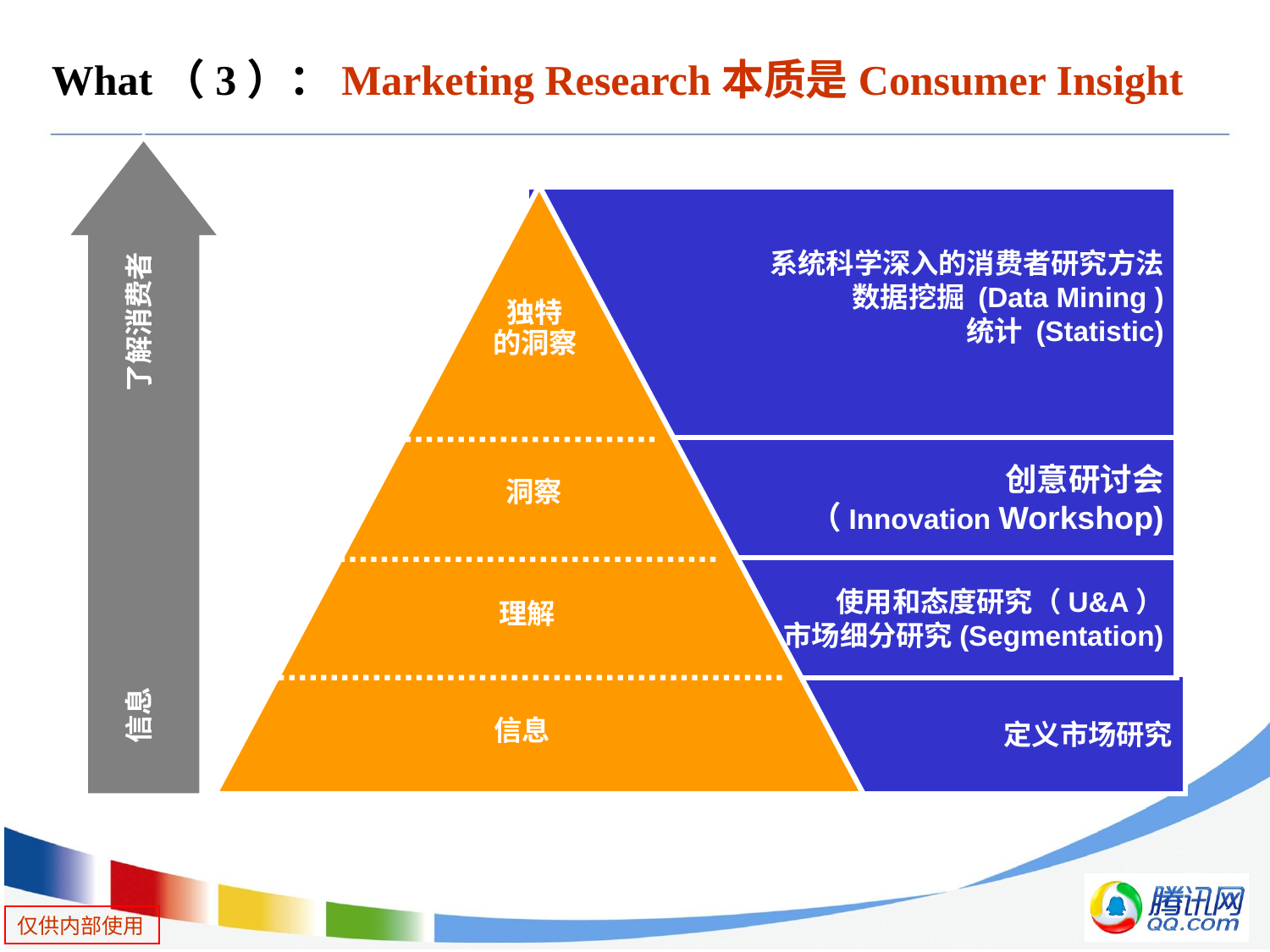

# What（3）：Marketing Research本质是Consumer Insight

系统科学深入的消费者研究方法
数据挖掘 (Data Mining )
 统计 (Statistic)

独特
的洞察
 创意研讨会
（Innovation Workshop)

  洞察
使用和态度研究（U&A）
市场细分研究(Segmentation)

理解
定义市场研究

     信息
了解消费者
   信息